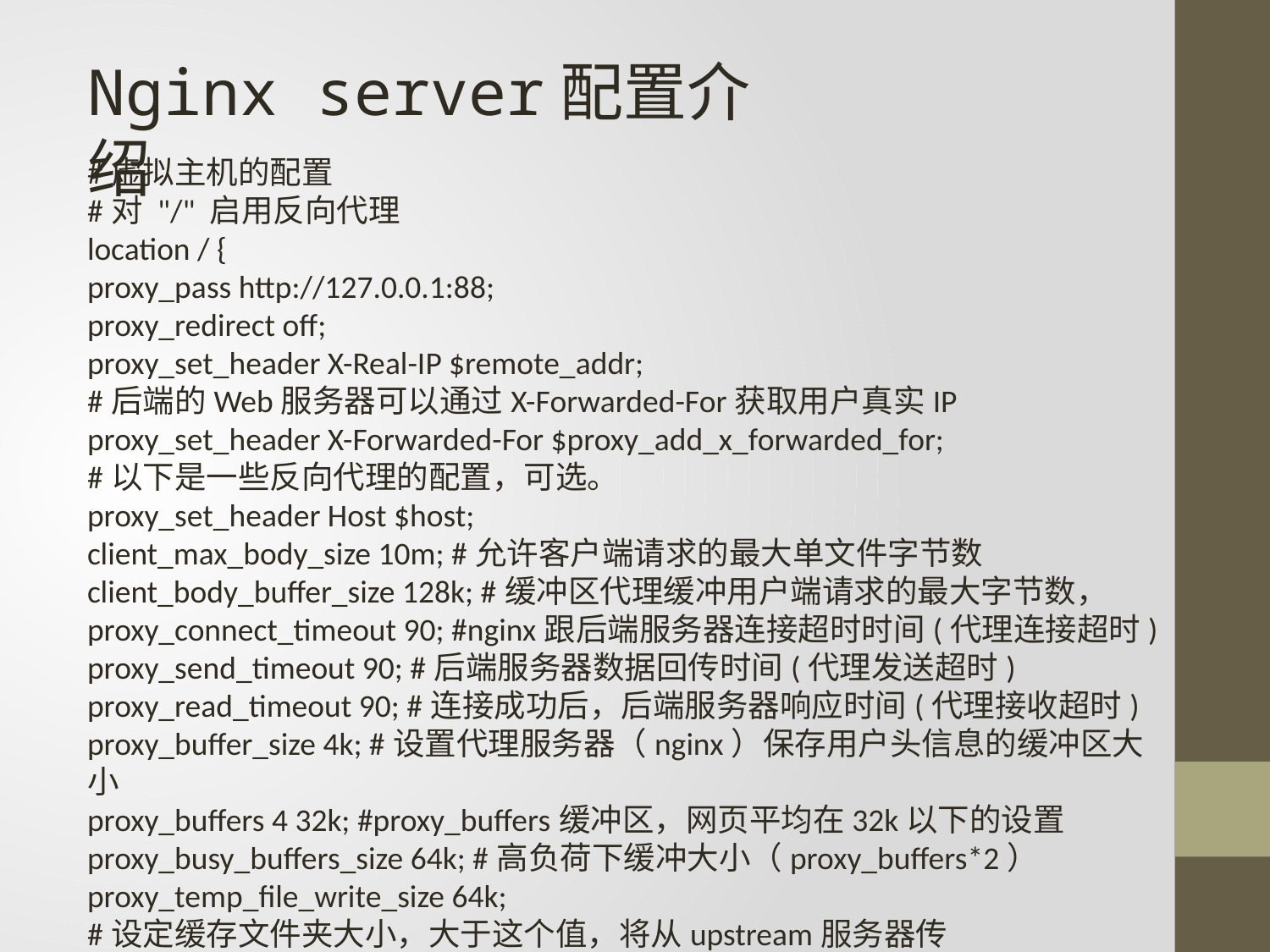

Nginx server配置介绍
#虚拟主机的配置
#对 "/" 启用反向代理
location / {
proxy_pass http://127.0.0.1:88;
proxy_redirect off;
proxy_set_header X-Real-IP $remote_addr;
#后端的Web服务器可以通过X-Forwarded-For获取用户真实IP
proxy_set_header X-Forwarded-For $proxy_add_x_forwarded_for;
#以下是一些反向代理的配置，可选。
proxy_set_header Host $host;
client_max_body_size 10m; #允许客户端请求的最大单文件字节数
client_body_buffer_size 128k; #缓冲区代理缓冲用户端请求的最大字节数，
proxy_connect_timeout 90; #nginx跟后端服务器连接超时时间(代理连接超时)
proxy_send_timeout 90; #后端服务器数据回传时间(代理发送超时)
proxy_read_timeout 90; #连接成功后，后端服务器响应时间(代理接收超时)
proxy_buffer_size 4k; #设置代理服务器（nginx）保存用户头信息的缓冲区大小
proxy_buffers 4 32k; #proxy_buffers缓冲区，网页平均在32k以下的设置
proxy_busy_buffers_size 64k; #高负荷下缓冲大小（proxy_buffers*2）
proxy_temp_file_write_size 64k;
#设定缓存文件夹大小，大于这个值，将从upstream服务器传
}